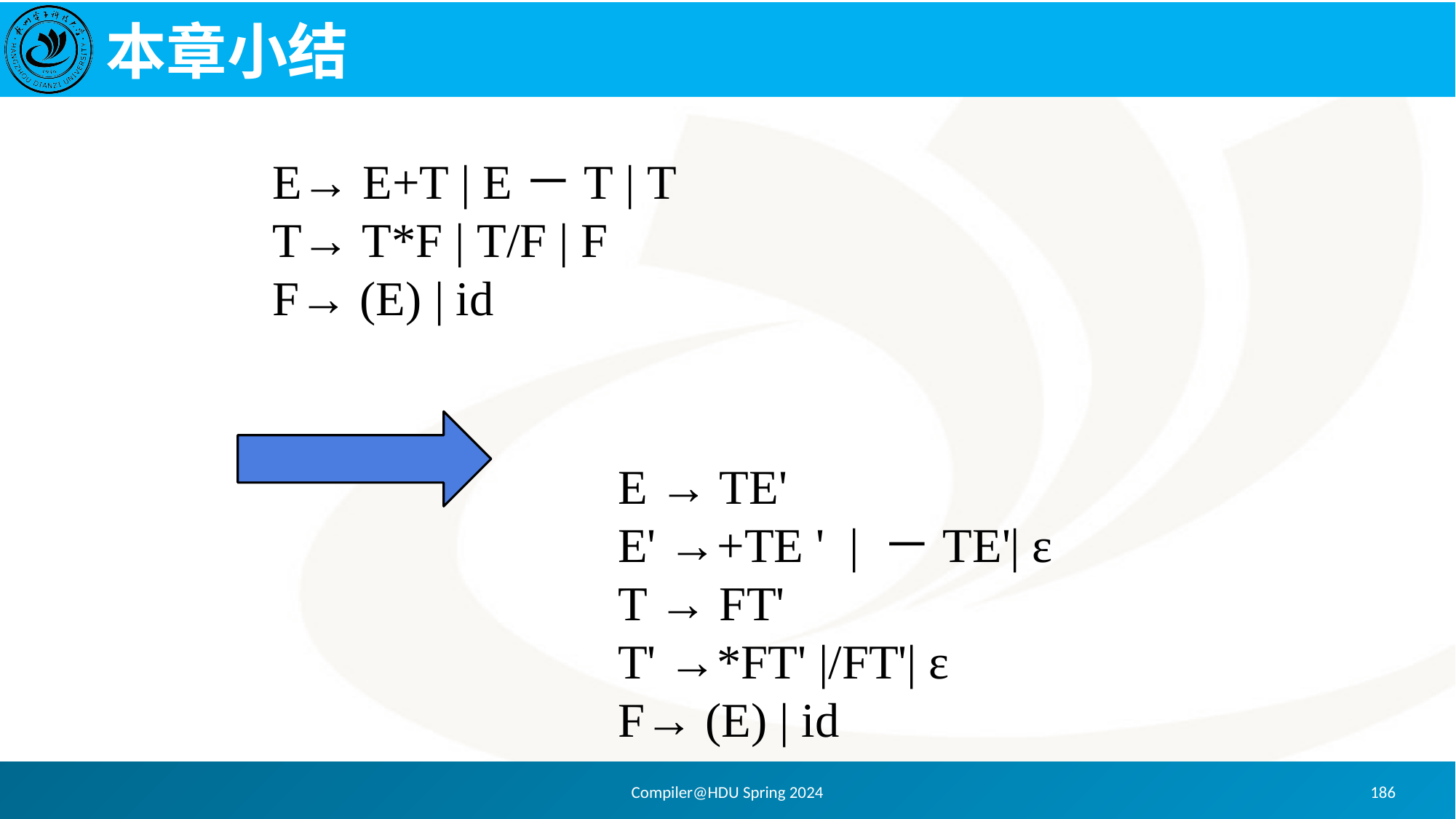

# 本章小结
E→ E+T | E－T | T
T→ T*F | T/F | F
F→ (E) | id

E → TE'
E' →+TE '  | －TE'| ε
T → FT'
T' →*FT' |/FT'| ε
F→ (E) | id
Compiler@HDU Spring 2024
186